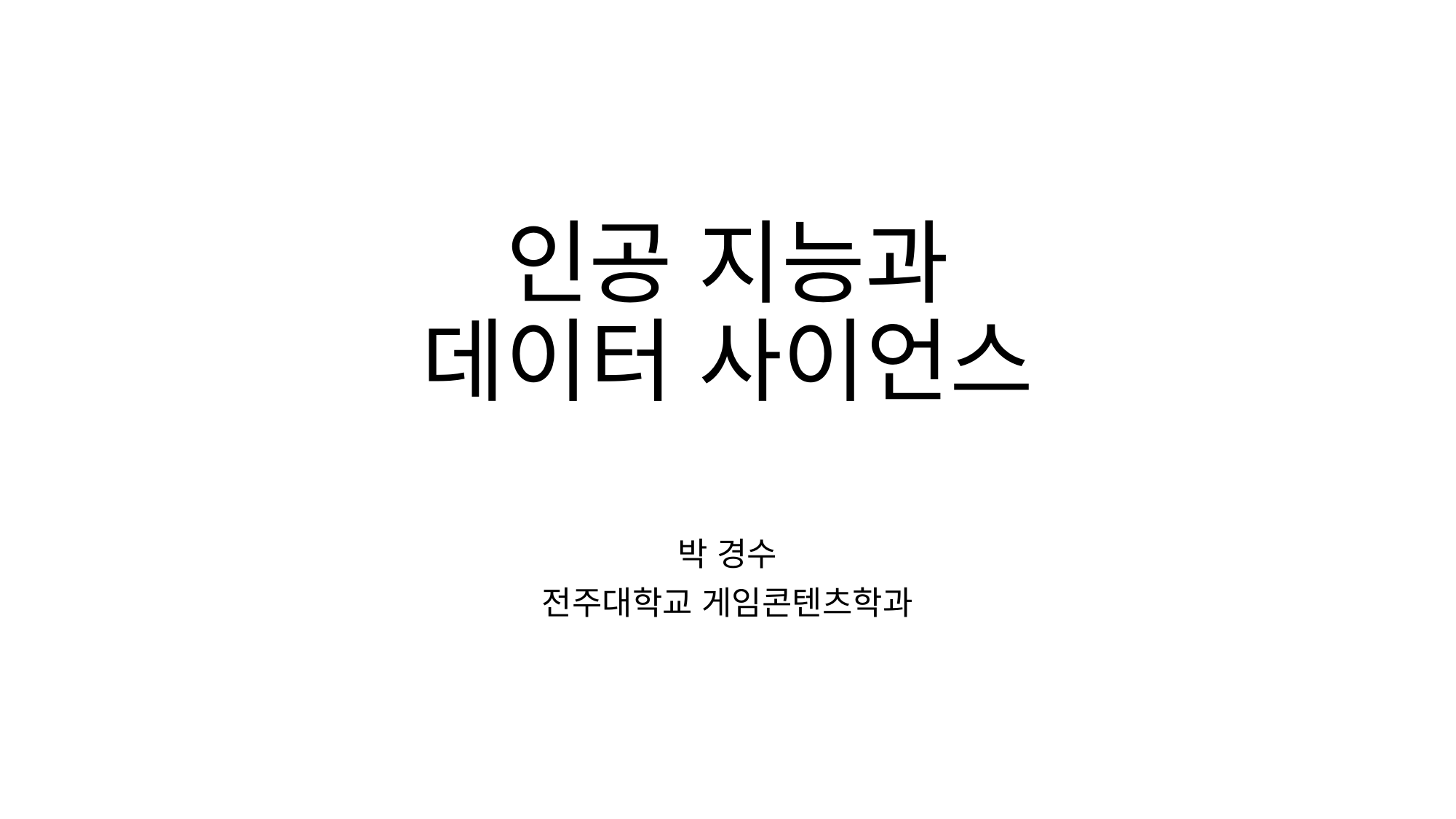

# 인공 지능과 데이터 사이언스

박 경수
전주대학교 게임콘텐츠학과